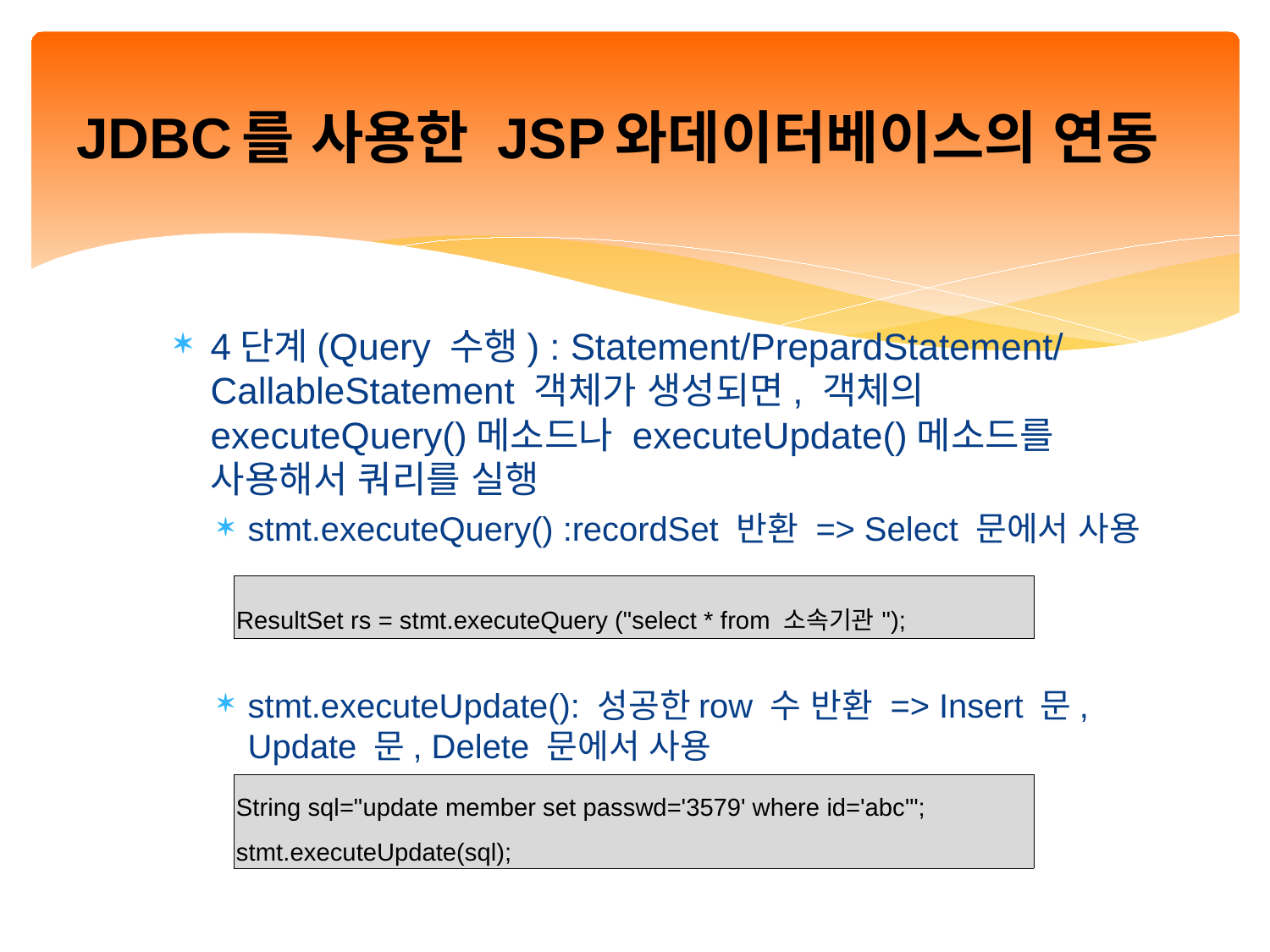

# JDBC를 사용한 JSP와데이터베이스의 연동
4단계(Query 수행) : Statement/PrepardStatement/CallableStatement 객체가 생성되면, 객체의 executeQuery()메소드나 executeUpdate()메소드를 사용해서 쿼리를 실행
stmt.executeQuery() :recordSet 반환 => Select 문에서 사용

stmt.executeUpdate(): 성공한row 수 반환 => Insert 문, Update 문, Delete 문에서 사용

| ResultSet rs = stmt.executeQuery ("select \* from 소속기관"); |
| --- |
| String sql="update member set passwd='3579' where id='abc'"; stmt.executeUpdate(sql); |
| --- |